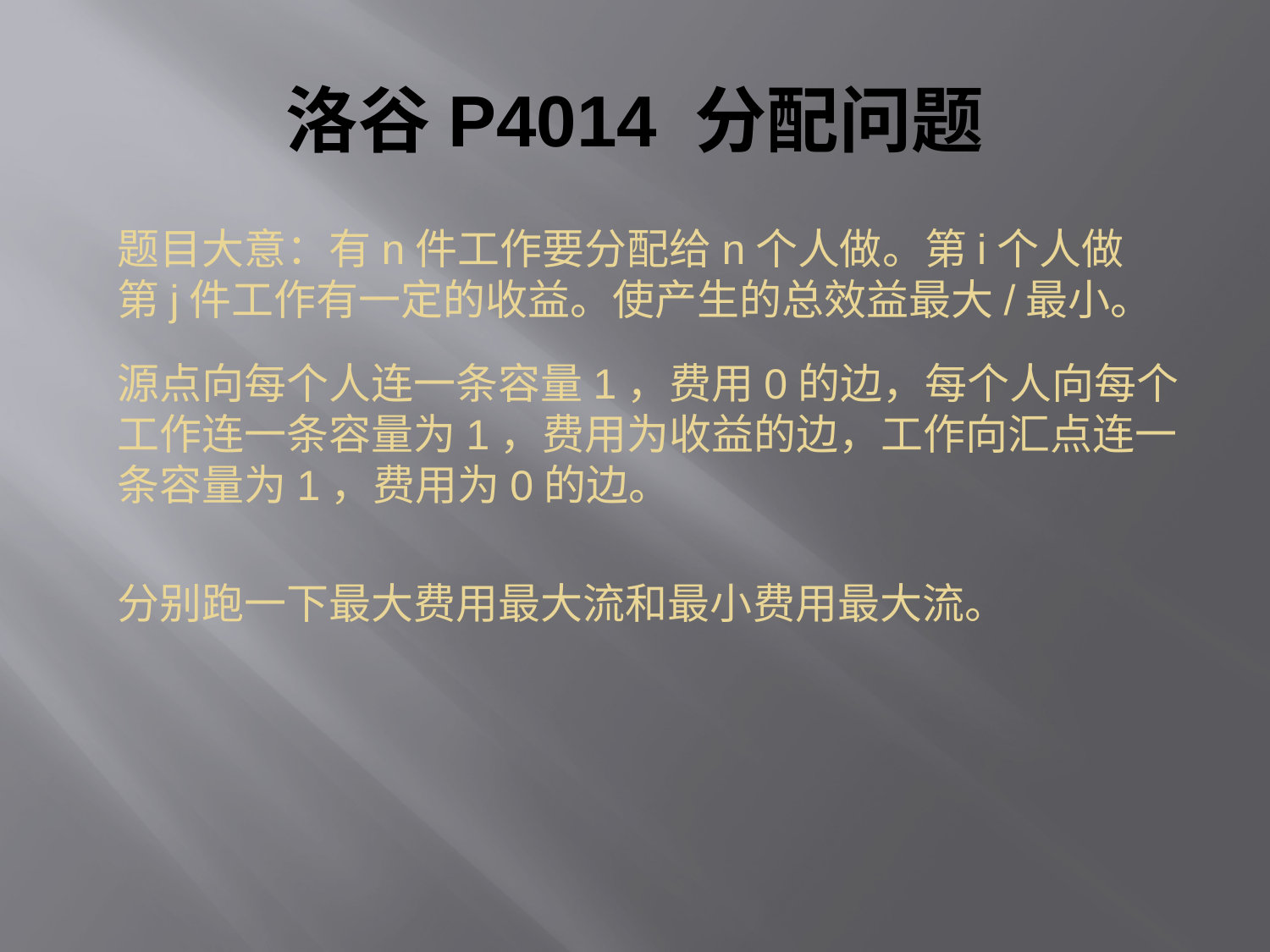

# 洛谷P4014 分配问题
题目大意：有n件工作要分配给n个人做。第i个人做第j件工作有一定的收益。使产生的总效益最大/最小。
源点向每个人连一条容量1，费用0的边，每个人向每个工作连一条容量为1，费用为收益的边，工作向汇点连一条容量为1，费用为0的边。

分别跑一下最大费用最大流和最小费用最大流。